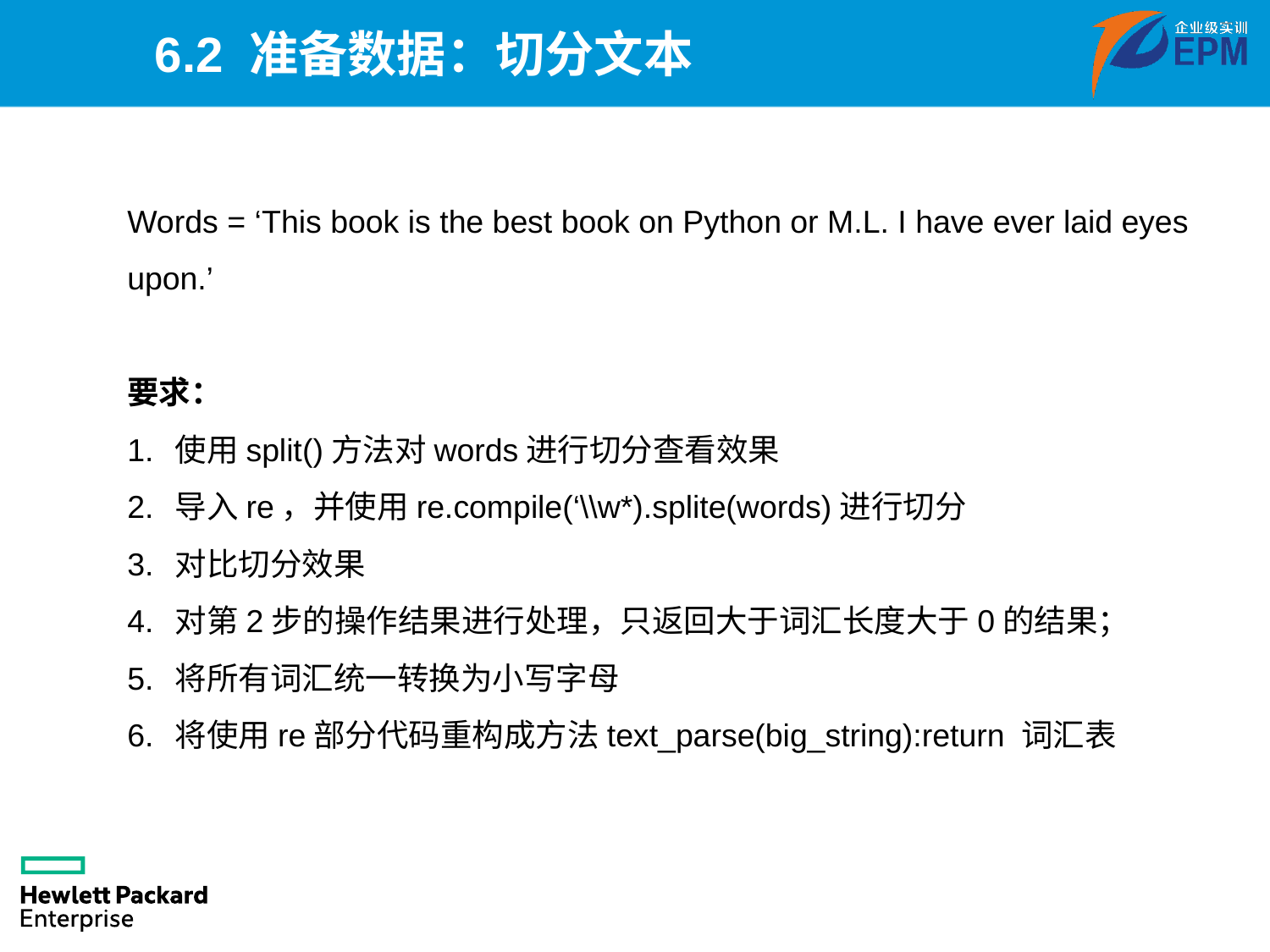

# 6.2 准备数据：切分文本
Words = ‘This book is the best book on Python or M.L. I have ever laid eyes upon.’

要求：
使用split()方法对words进行切分查看效果
导入re，并使用re.compile(‘\\w*).splite(words)进行切分
对比切分效果
对第2步的操作结果进行处理，只返回大于词汇长度大于0的结果；
将所有词汇统一转换为小写字母
将使用re部分代码重构成方法text_parse(big_string):return 词汇表